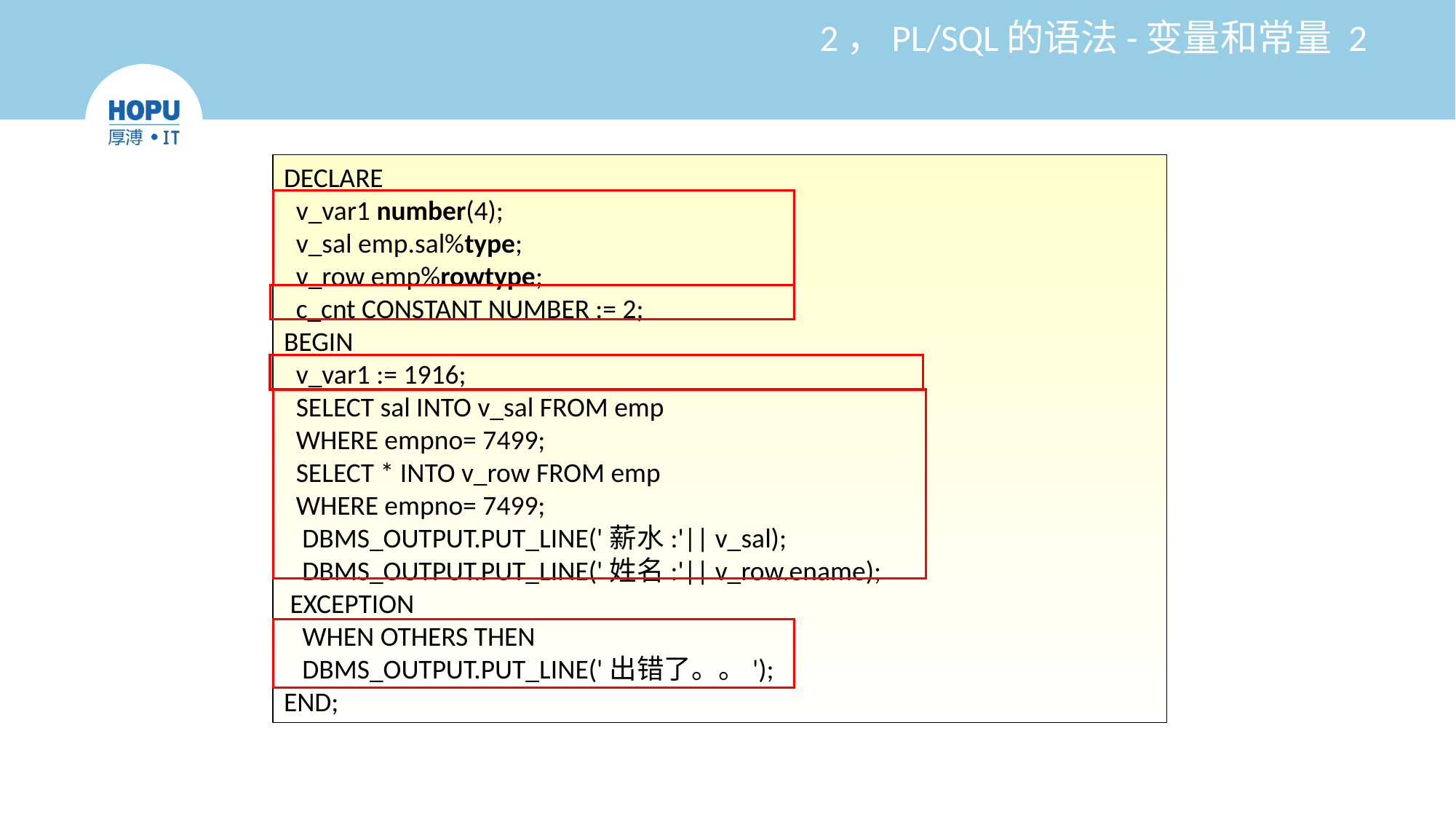

# 2，PL/SQL的语法-变量和常量 2
DECLARE
  v_var1 number(4);
  v_sal emp.sal%type;
  v_row emp%rowtype;
  c_cnt CONSTANT NUMBER := 2;
BEGIN
  v_var1 := 1916;
  SELECT sal INTO v_sal FROM emp
  WHERE empno= 7499;
  SELECT * INTO v_row FROM emp
  WHERE empno= 7499;
   DBMS_OUTPUT.PUT_LINE('薪水:'|| v_sal);
   DBMS_OUTPUT.PUT_LINE('姓名:'|| v_row.ename);
 EXCEPTION
   WHEN OTHERS THEN
   DBMS_OUTPUT.PUT_LINE('出错了。。');
END;